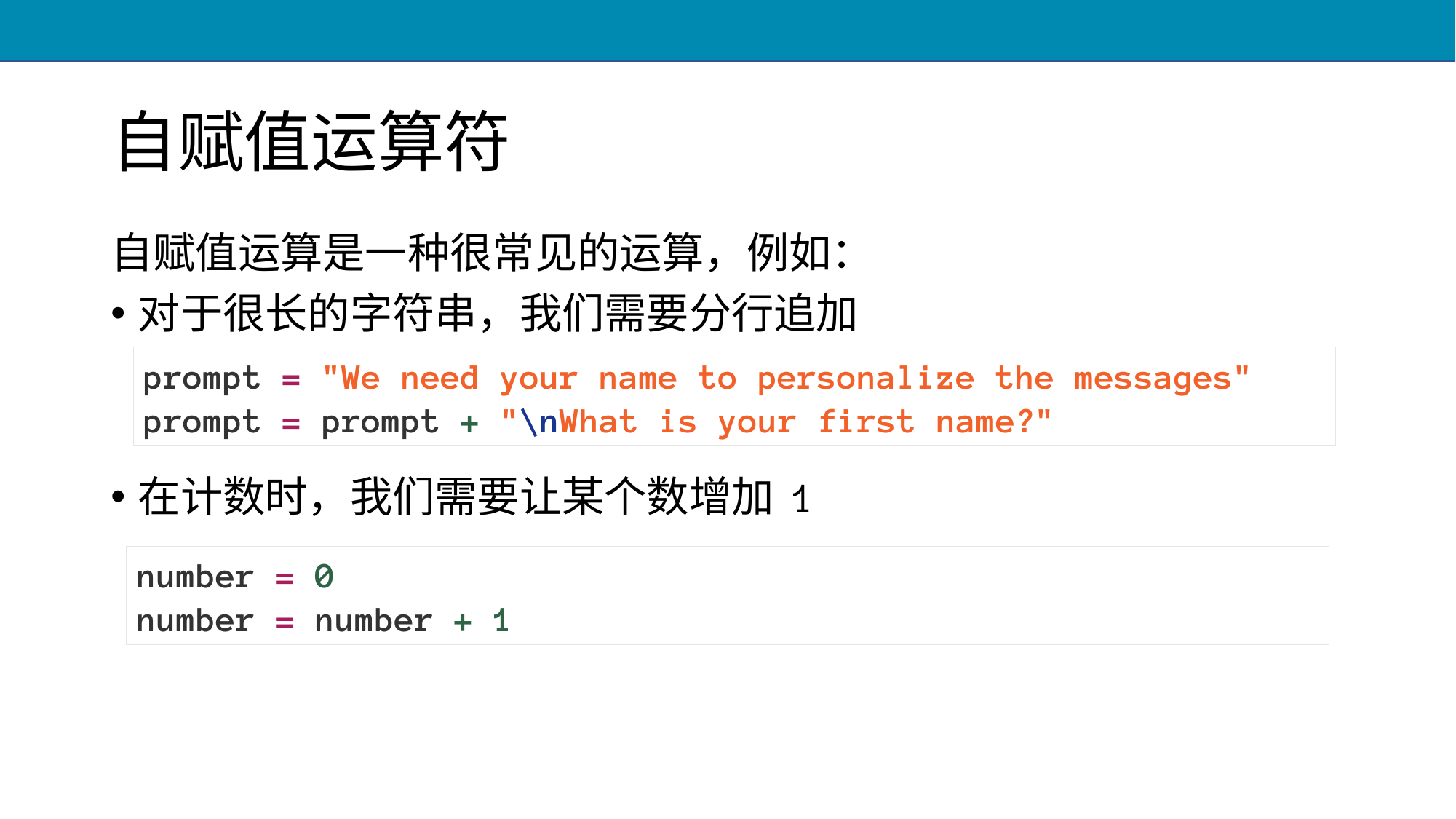

# 自赋值运算符
自赋值运算是一种很常见的运算，例如：
对于很长的字符串，我们需要分行追加

在计数时，我们需要让某个数增加 1
prompt = "We need your name to personalize the messages"
prompt = prompt + "\nWhat is your first name?"
number = 0
number = number + 1